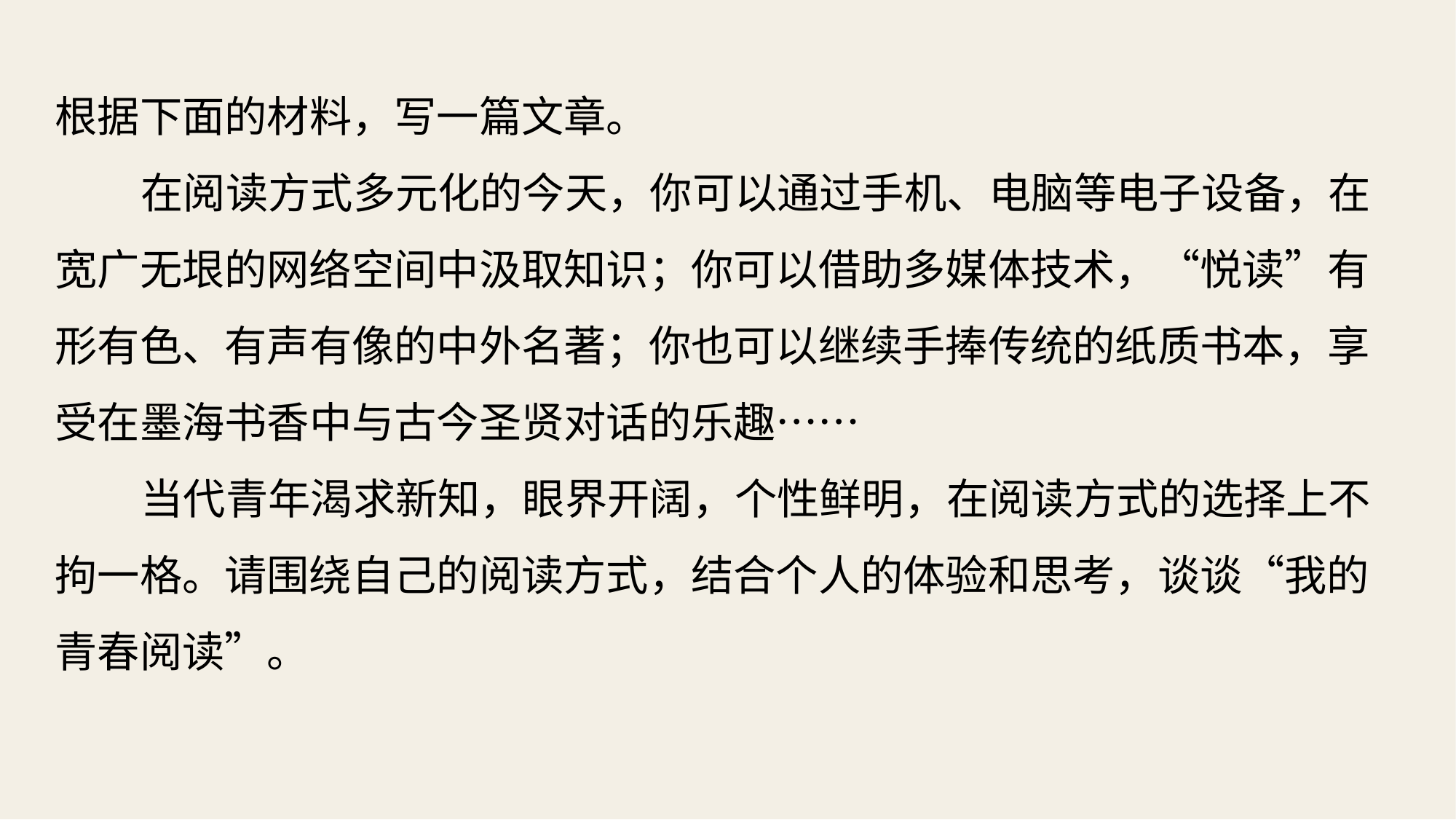

根据下面的材料，写一篇文章。
在阅读方式多元化的今天，你可以通过手机、电脑等电子设备，在宽广无垠的网络空间中汲取知识；你可以借助多媒体技术，“悦读”有形有色、有声有像的中外名著；你也可以继续手捧传统的纸质书本，享受在墨海书香中与古今圣贤对话的乐趣……
当代青年渴求新知，眼界开阔，个性鲜明，在阅读方式的选择上不拘一格。请围绕自己的阅读方式，结合个人的体验和思考，谈谈“我的青春阅读”。